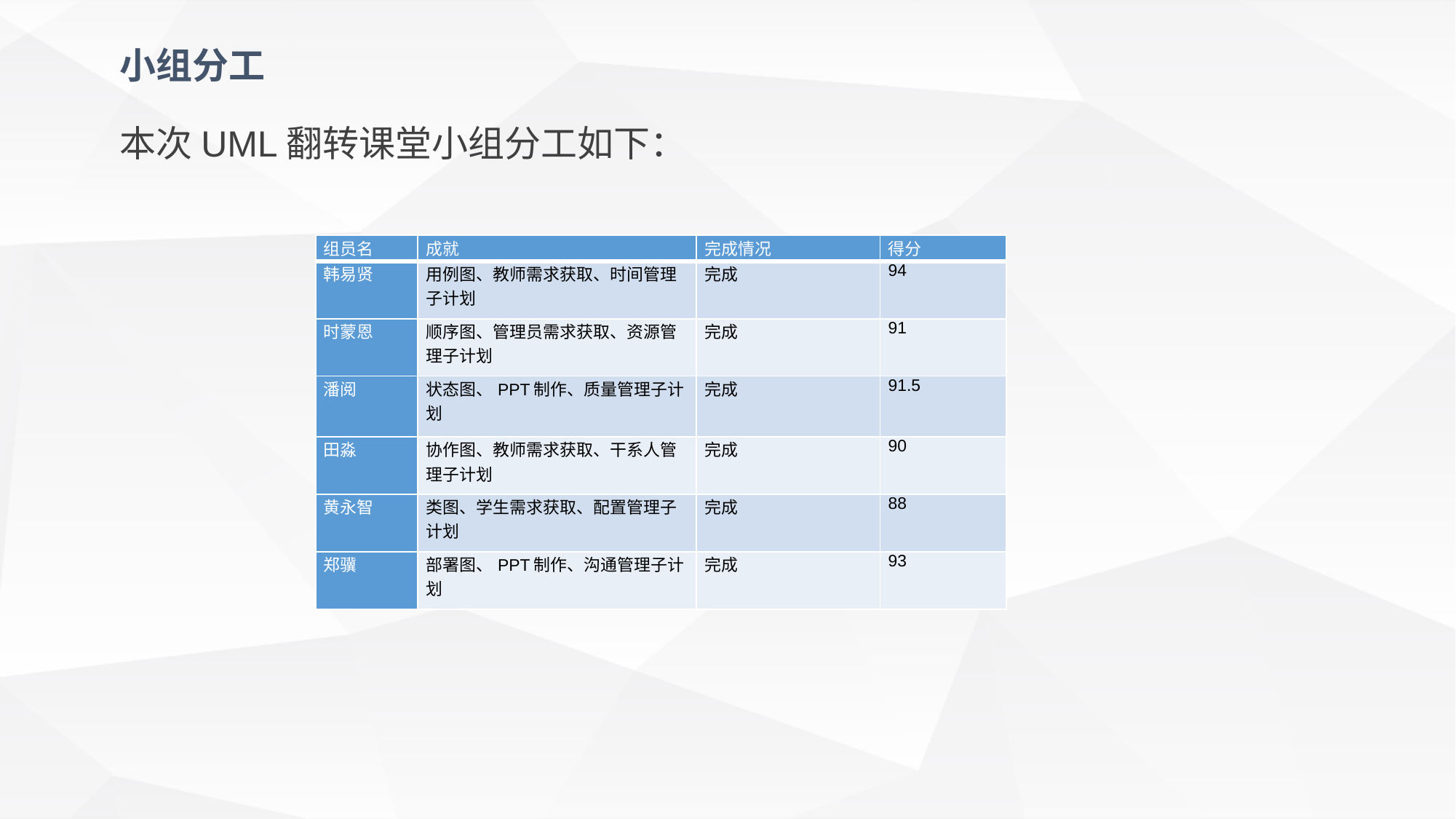

小组分工
本次UML翻转课堂小组分工如下：

| 组员名 | 成就 | 完成情况 | 得分 |
| --- | --- | --- | --- |
| 韩易贤 | 用例图、教师需求获取、时间管理子计划 | 完成 | 94 |
| 时蒙恩 | 顺序图、管理员需求获取、资源管理子计划 | 完成 | 91 |
| 潘阅 | 状态图、PPT制作、质量管理子计划 | 完成 | 91.5 |
| 田淼 | 协作图、教师需求获取、干系人管理子计划 | 完成 | 90 |
| 黄永智 | 类图、学生需求获取、配置管理子计划 | 完成 | 88 |
| 郑骥 | 部署图、PPT制作、沟通管理子计划 | 完成 | 93 |